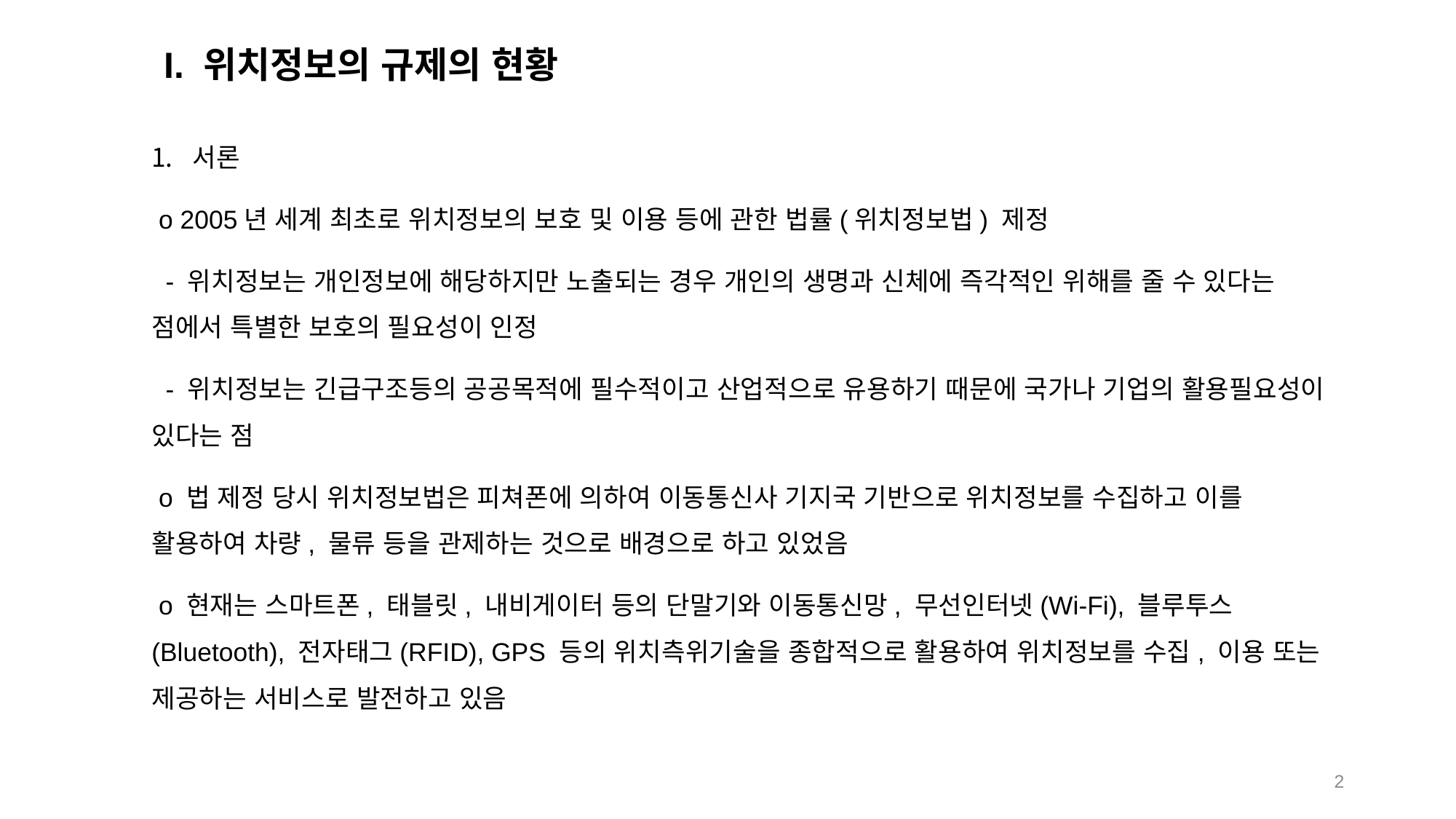

# I. 위치정보의 규제의 현황
서론
 o 2005년 세계 최초로 위치정보의 보호 및 이용 등에 관한 법률(위치정보법) 제정
  - 위치정보는 개인정보에 해당하지만 노출되는 경우 개인의 생명과 신체에 즉각적인 위해를 줄 수 있다는 점에서 특별한 보호의 필요성이 인정
  - 위치정보는 긴급구조등의 공공목적에 필수적이고 산업적으로 유용하기 때문에 국가나 기업의 활용필요성이 있다는 점
 o 법 제정 당시 위치정보법은 피쳐폰에 의하여 이동통신사 기지국 기반으로 위치정보를 수집하고 이를 활용하여 차량, 물류 등을 관제하는 것으로 배경으로 하고 있었음
 o 현재는 스마트폰, 태블릿, 내비게이터 등의 단말기와 이동통신망, 무선인터넷(Wi-Fi), 블루투스(Bluetooth), 전자태그(RFID), GPS 등의 위치측위기술을 종합적으로 활용하여 위치정보를 수집, 이용 또는 제공하는 서비스로 발전하고 있음

2